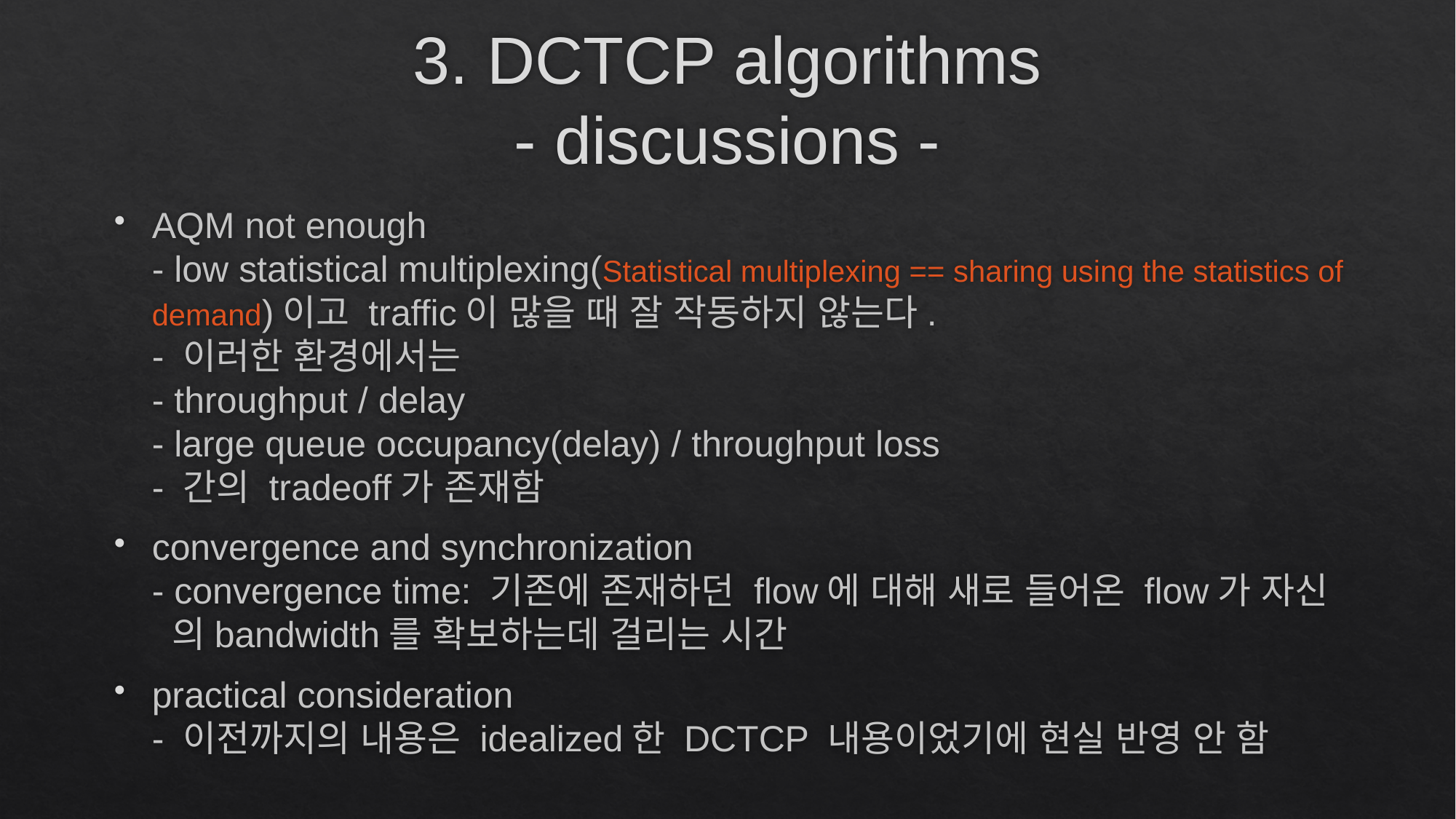

# 3. DCTCP algorithms - discussions -
AQM not enough
- low statistical multiplexing(Statistical multiplexing == sharing using the statistics of demand)이고 traffic이 많을 때 잘 작동하지 않는다.
- 이러한 환경에서는
- throughput / delay
- large queue occupancy(delay) / throughput loss
- 간의 tradeoff가 존재함
convergence and synchronization
- convergence time: 기존에 존재하던 flow에 대해 새로 들어온 flow가 자신
  의bandwidth를 확보하는데 걸리는 시간
practical consideration
- 이전까지의 내용은 idealized한 DCTCP 내용이었기에 현실 반영 안 함